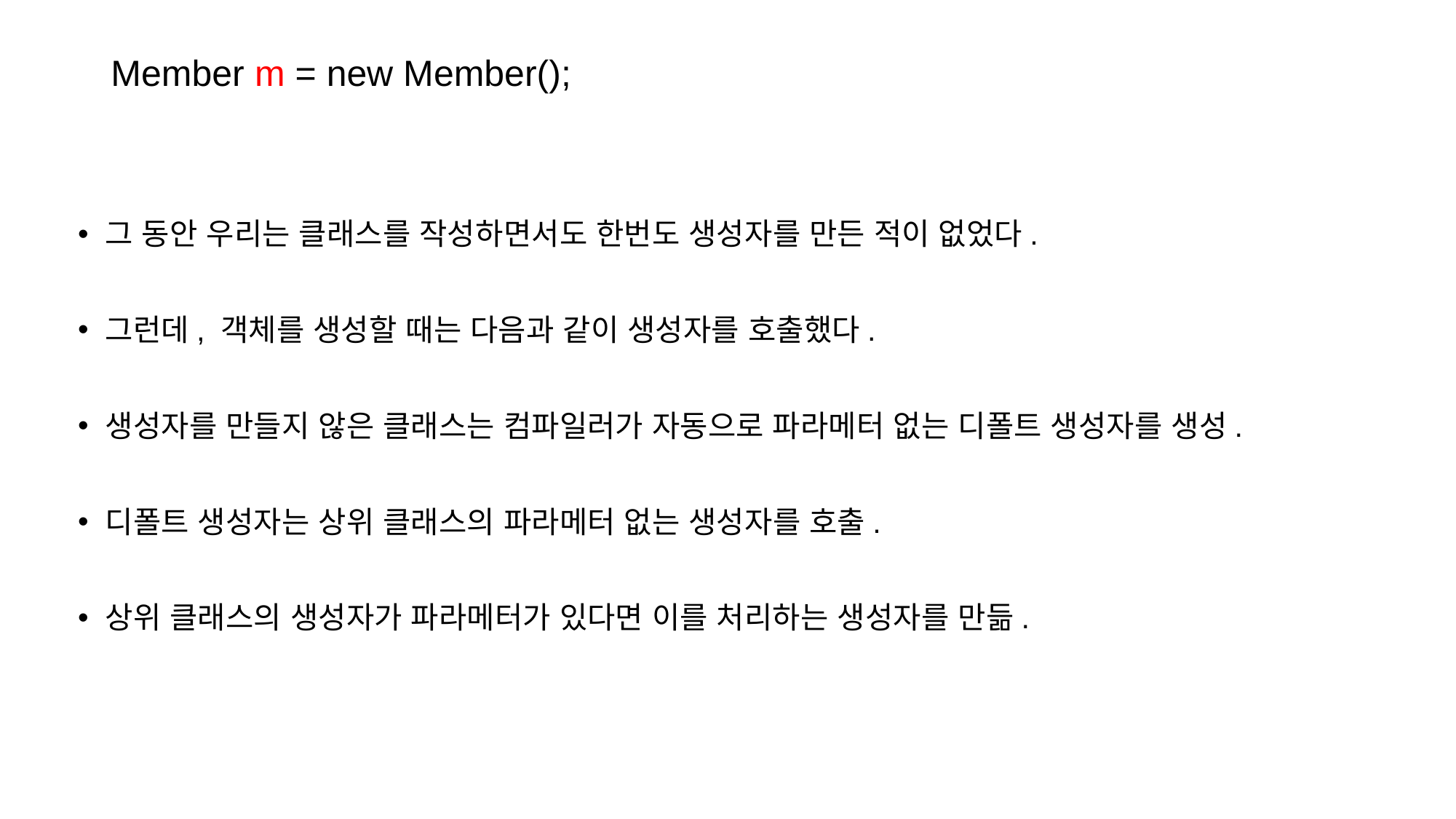

# Member m = new Member();

그 동안 우리는 클래스를 작성하면서도 한번도 생성자를 만든 적이 없었다.

그런데, 객체를 생성할 때는 다음과 같이 생성자를 호출했다.

생성자를 만들지 않은 클래스는 컴파일러가 자동으로 파라메터 없는 디폴트 생성자를 생성.

디폴트 생성자는 상위 클래스의 파라메터 없는 생성자를 호출.

상위 클래스의 생성자가 파라메터가 있다면 이를 처리하는 생성자를 만듦.